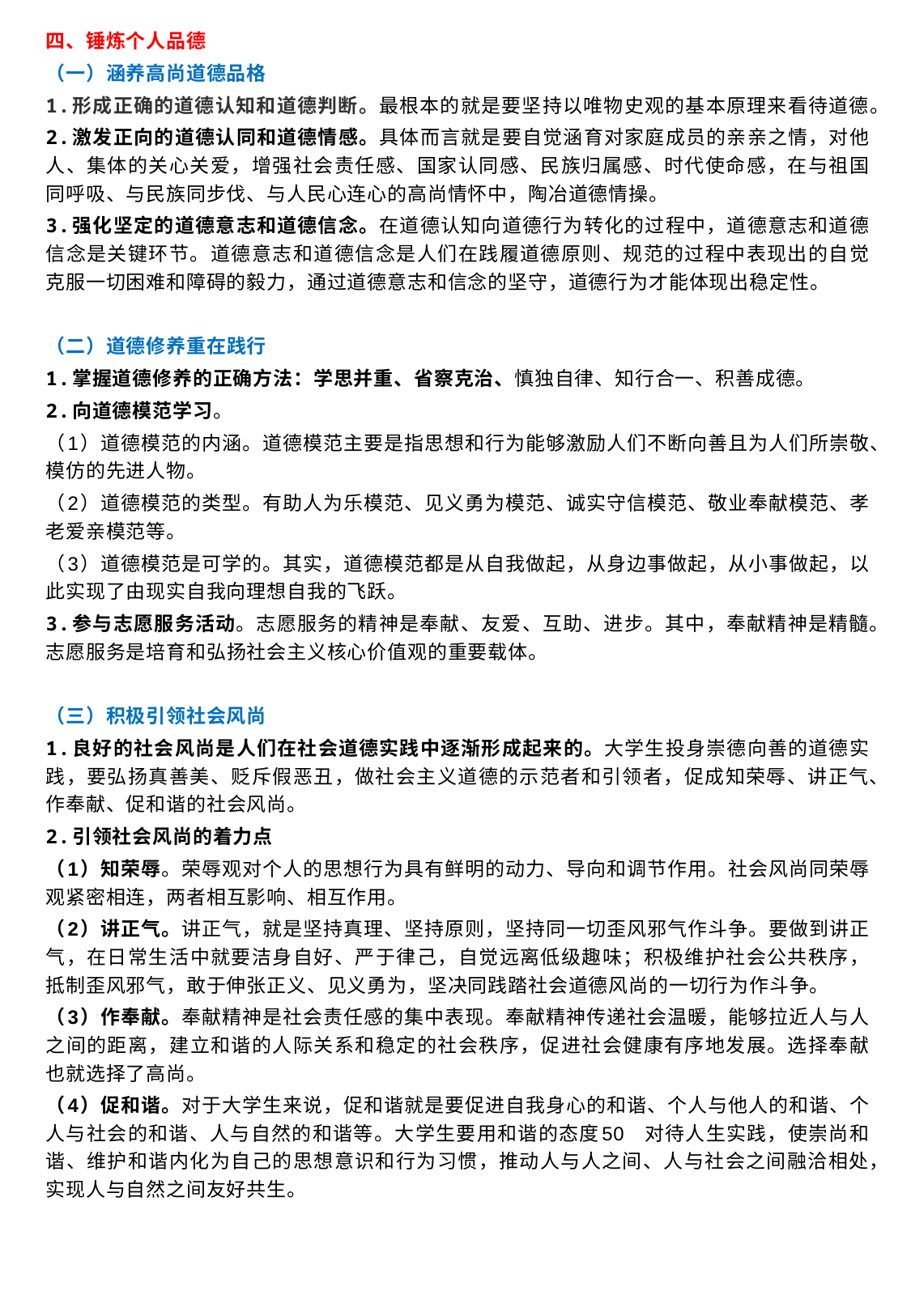

四、锤炼个人品德
（一）涵养高尚道德品格
1.形成正确的道德认知和道德判断。最根本的就是要坚持以唯物史观的基本原理来看待道德。
2.激发正向的道德认同和道德情感。具体而言就是要自觉涵育对家庭成员的亲亲之情，对他人、集体的关心关爱，增强社会责任感、国家认同感、民族归属感、时代使命感，在与祖国同呼吸、与民族同步伐、与人民心连心的高尚情怀中，陶冶道德情操。
3.强化坚定的道德意志和道德信念。在道德认知向道德行为转化的过程中，道德意志和道德信念是关键环节。道德意志和道德信念是人们在践履道德原则、规范的过程中表现出的自觉克服一切困难和障碍的毅力，通过道德意志和信念的坚守，道德行为才能体现出稳定性。

（二）道德修养重在践行
1.掌握道德修养的正确方法：学思并重、省察克治、慎独自律、知行合一、积善成德。
2.向道德模范学习。
（1）道德模范的内涵。道德模范主要是指思想和行为能够激励人们不断向善且为人们所崇敬、模仿的先进人物。
（2）道德模范的类型。有助人为乐模范、见义勇为模范、诚实守信模范、敬业奉献模范、孝老爱亲模范等。
（3）道德模范是可学的。其实，道德模范都是从自我做起，从身边事做起，从小事做起，以此实现了由现实自我向理想自我的飞跃。
3.参与志愿服务活动。志愿服务的精神是奉献、友爱、互助、进步。其中，奉献精神是精髓。志愿服务是培育和弘扬社会主义核心价值观的重要载体。

（三）积极引领社会风尚
1.良好的社会风尚是人们在社会道德实践中逐渐形成起来的。大学生投身崇德向善的道德实践，要弘扬真善美、贬斥假恶丑，做社会主义道德的示范者和引领者，促成知荣辱、讲正气、作奉献、促和谐的社会风尚。
2.引领社会风尚的着力点
（1）知荣辱。荣辱观对个人的思想行为具有鲜明的动力、导向和调节作用。社会风尚同荣辱观紧密相连，两者相互影响、相互作用。
（2）讲正气。讲正气，就是坚持真理、坚持原则，坚持同一切歪风邪气作斗争。要做到讲正气，在日常生活中就要洁身自好、严于律己，自觉远离低级趣味；积极维护社会公共秩序，抵制歪风邪气，敢于伸张正义、见义勇为，坚决同践踏社会道德风尚的一切行为作斗争。
（3）作奉献。奉献精神是社会责任感的集中表现。奉献精神传递社会温暖，能够拉近人与人之间的距离，建立和谐的人际关系和稳定的社会秩序，促进社会健康有序地发展。选择奉献也就选择了高尚。
（4）促和谐。对于大学生来说，促和谐就是要促进自我身心的和谐、个人与他人的和谐、个人与社会的和谐、人与自然的和谐等。大学生要用和谐的态度50  对待人生实践，使崇尚和谐、维护和谐内化为自己的思想意识和行为习惯，推动人与人之间、人与社会之间融洽相处，实现人与自然之间友好共生。